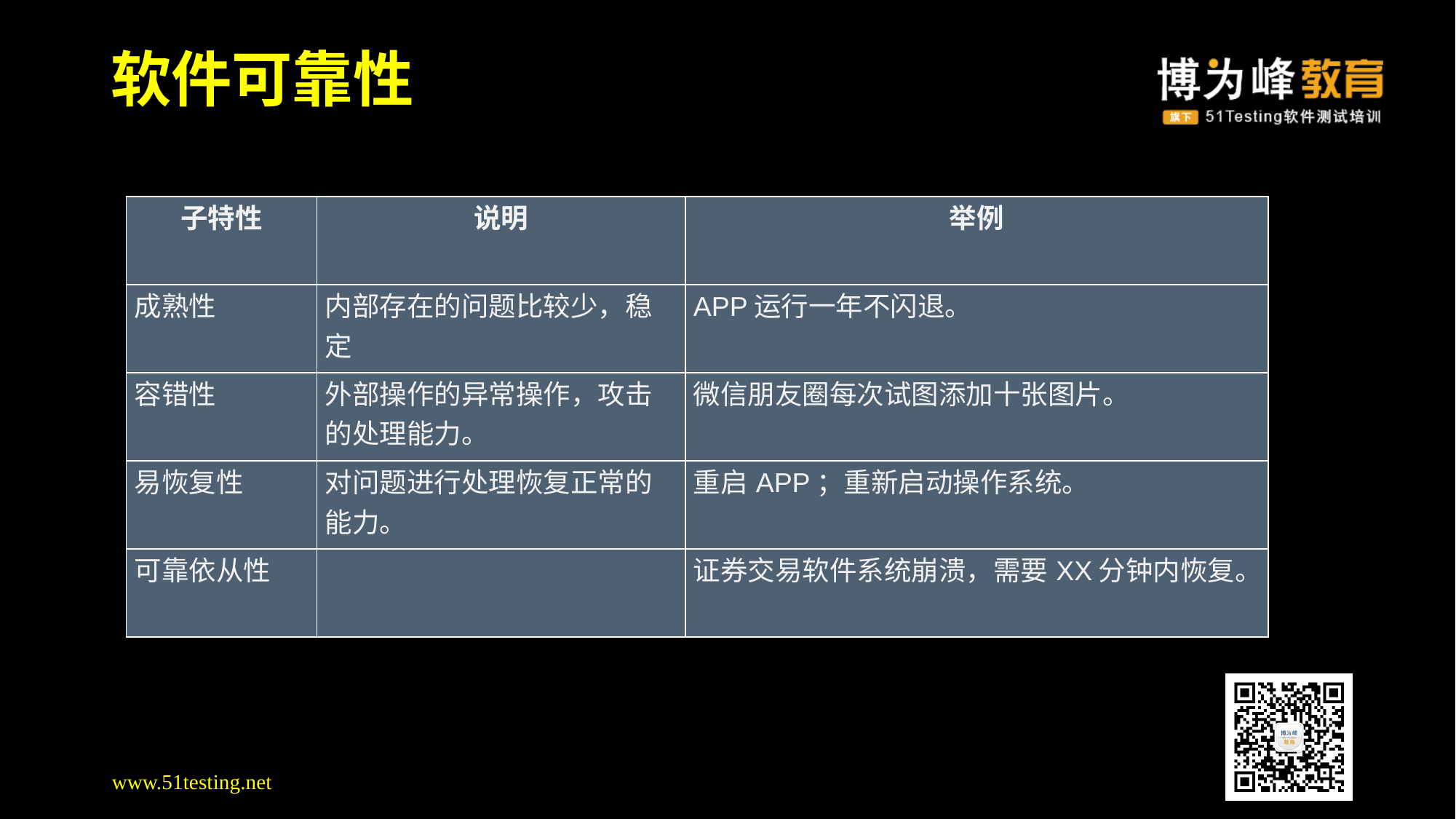

# 软件可靠性
| 子特性 | 说明 | 举例 |
| --- | --- | --- |
| 成熟性 | 内部存在的问题比较少，稳定 | APP运行一年不闪退。 |
| 容错性 | 外部操作的异常操作，攻击的处理能力。 | 微信朋友圈每次试图添加十张图片。 |
| 易恢复性 | 对问题进行处理恢复正常的能力。 | 重启APP；重新启动操作系统。 |
| 可靠依从性 |  | 证券交易软件系统崩溃，需要XX分钟内恢复。 |